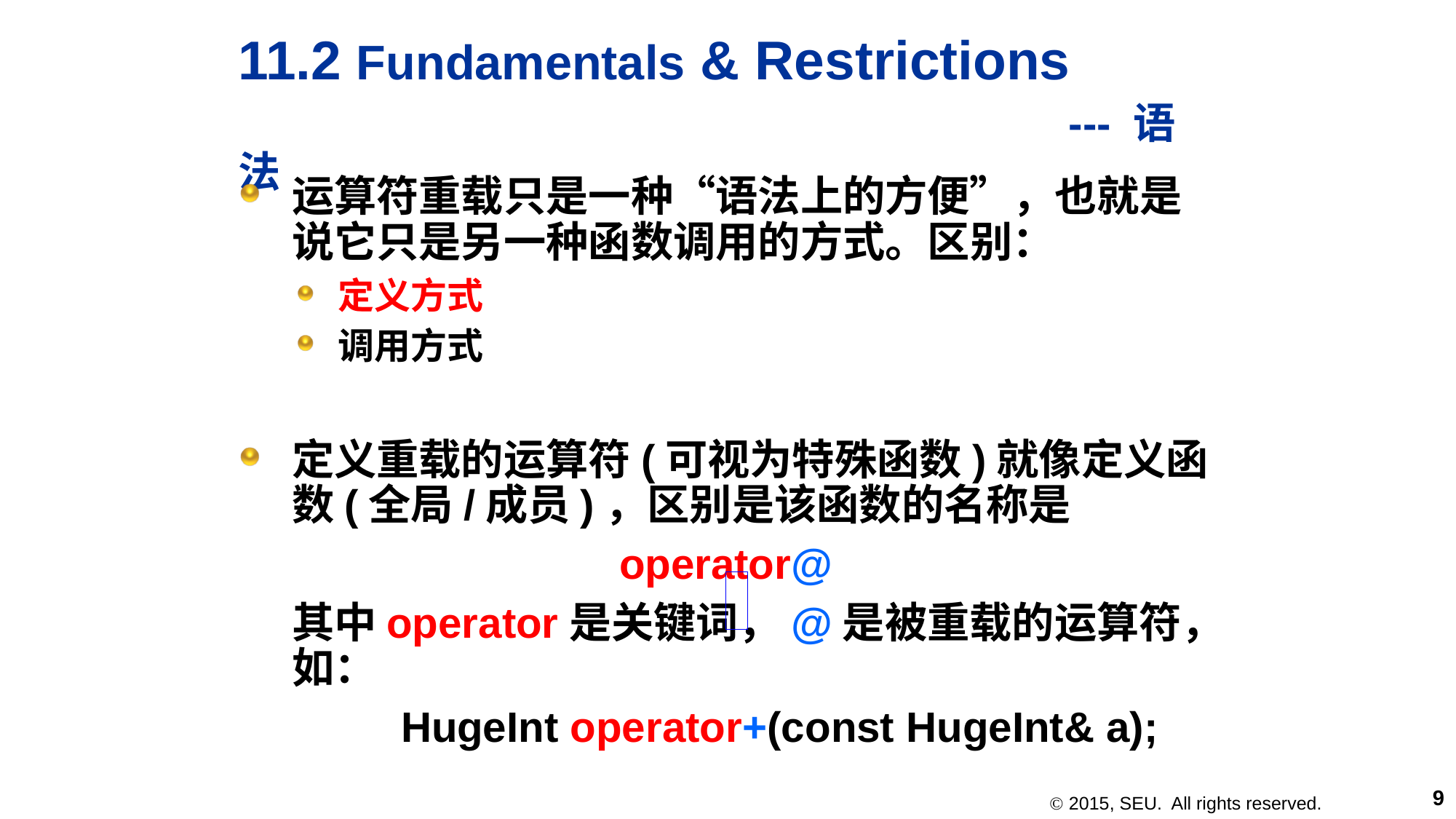

# 11.2 Fundamentals & Restrictions --- 语法
运算符重载只是一种“语法上的方便”，也就是说它只是另一种函数调用的方式。区别：
定义方式
调用方式

定义重载的运算符(可视为特殊函数)就像定义函数(全局/成员)，区别是该函数的名称是
				operator@
	其中operator是关键词，@是被重载的运算符，如：
		HugeInt operator+(const HugeInt& a);